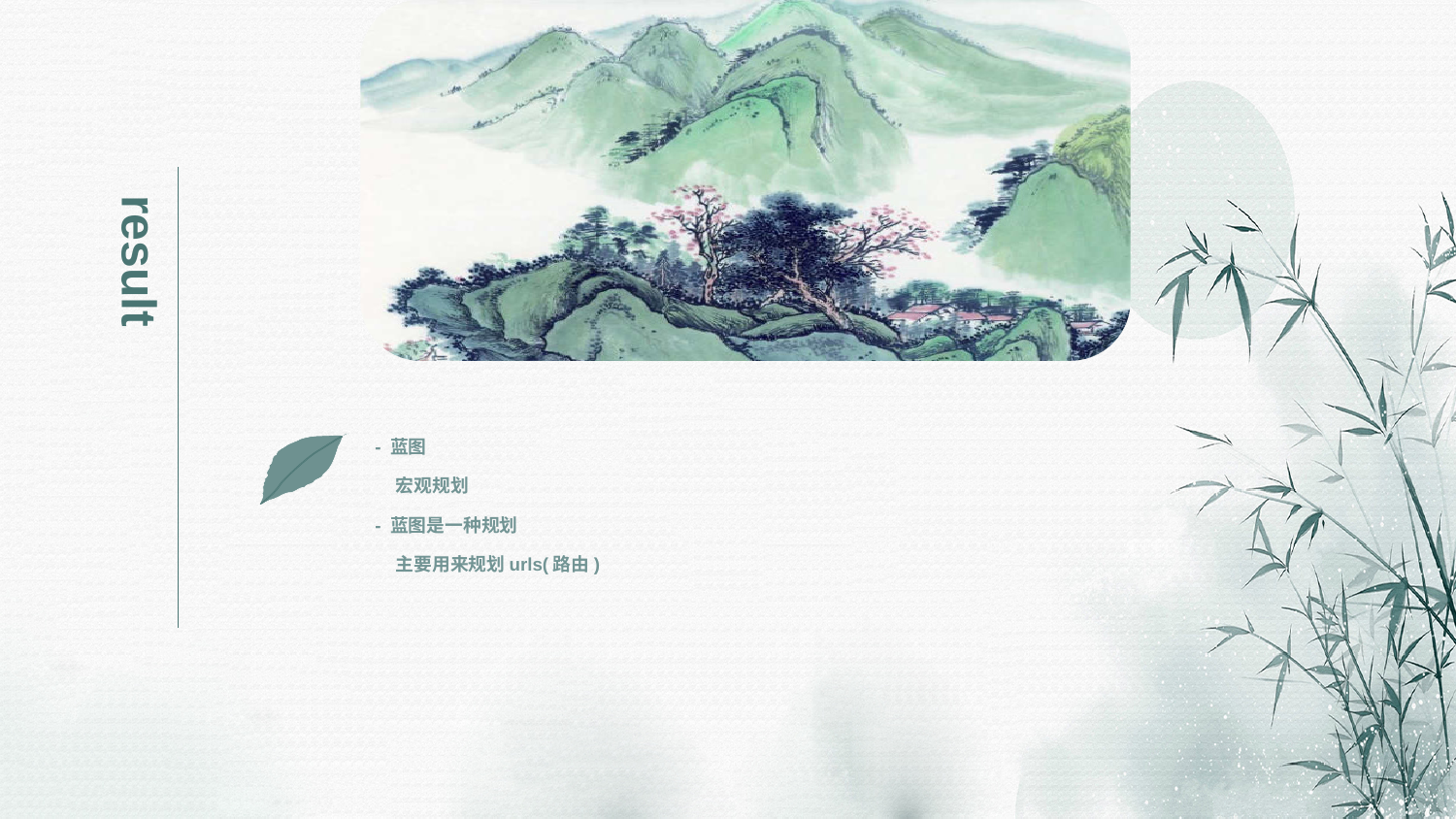

result

- 蓝图
    宏观规划
- 蓝图是一种规划
    主要用来规划urls(路由)